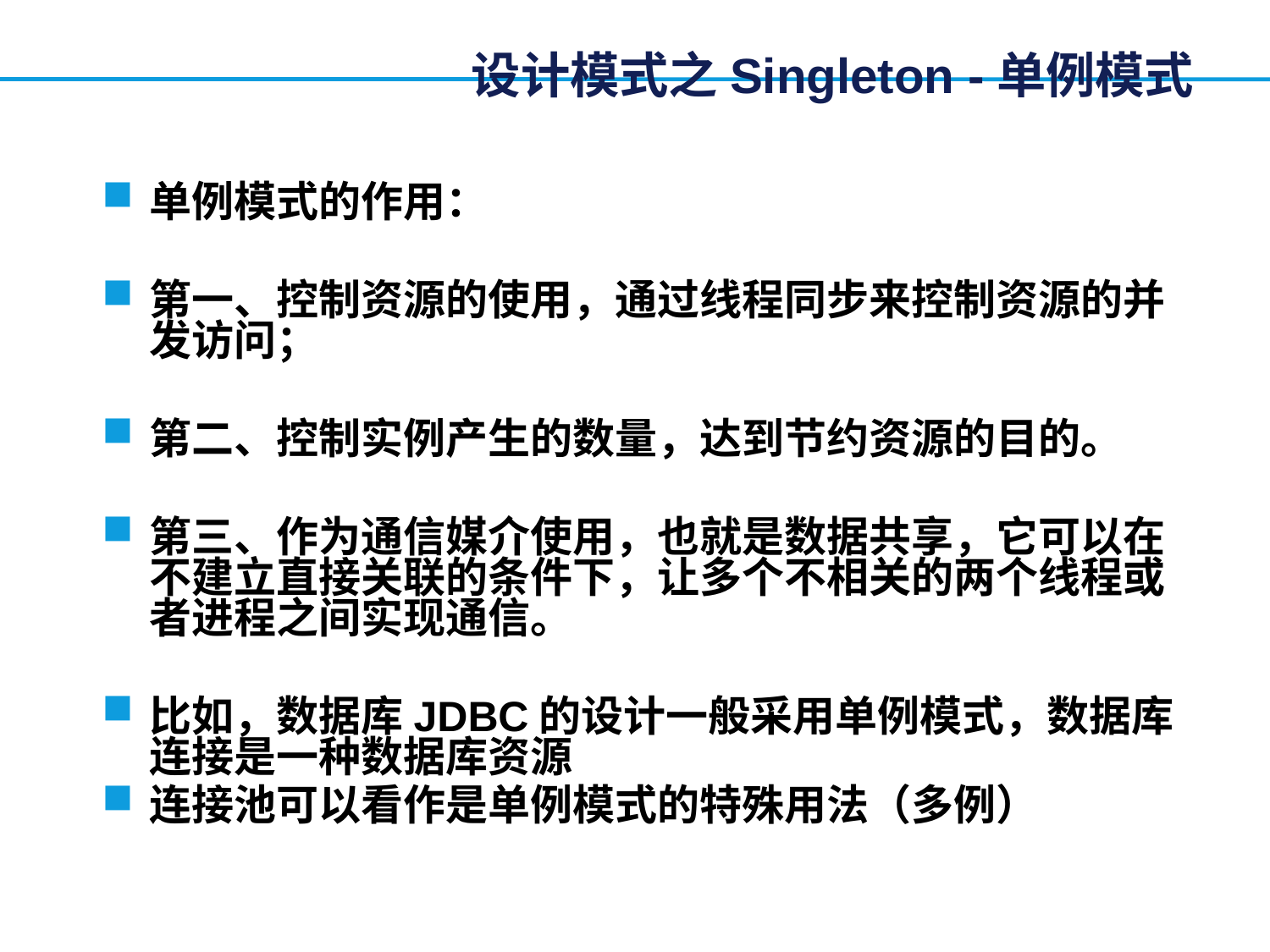

# 设计模式之Singleton -单例模式
单例模式的作用：

第一、控制资源的使用，通过线程同步来控制资源的并发访问；

第二、控制实例产生的数量，达到节约资源的目的。

第三、作为通信媒介使用，也就是数据共享，它可以在不建立直接关联的条件下，让多个不相关的两个线程或者进程之间实现通信。

比如，数据库JDBC的设计一般采用单例模式，数据库连接是一种数据库资源
连接池可以看作是单例模式的特殊用法（多例）